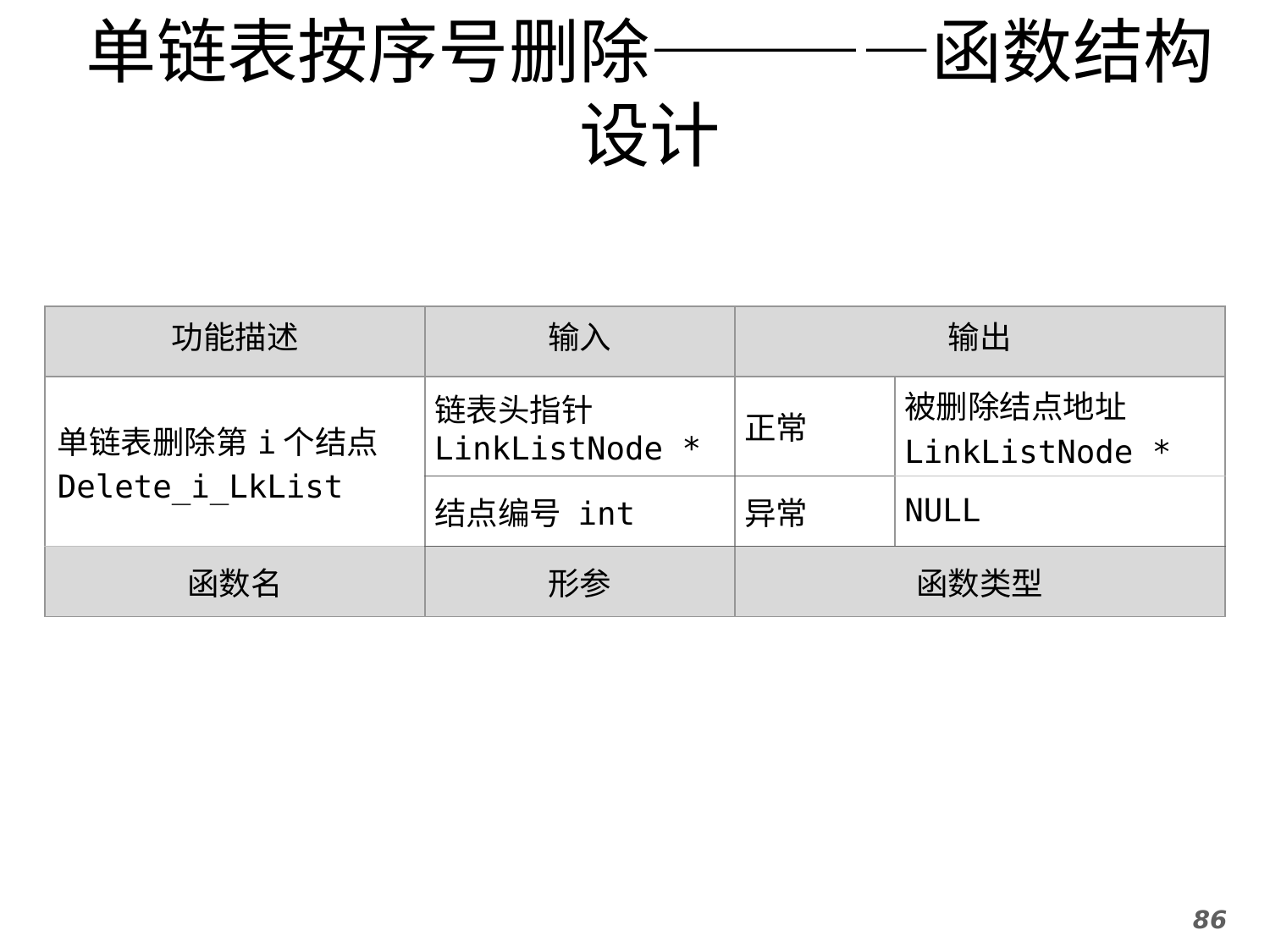

# 单链表按序号删除————函数结构设计
| 功能描述 | 输入 | 输出 |  |
| --- | --- | --- | --- |
| 单链表删除第i个结点 Delete\_i\_LkList | 链表头指针LinkListNode \* | 正常 | 被删除结点地址 LinkListNode \* |
|  | 结点编号 int | 异常 | NULL |
| 函数名 | 形参 | 函数类型 |  |
86